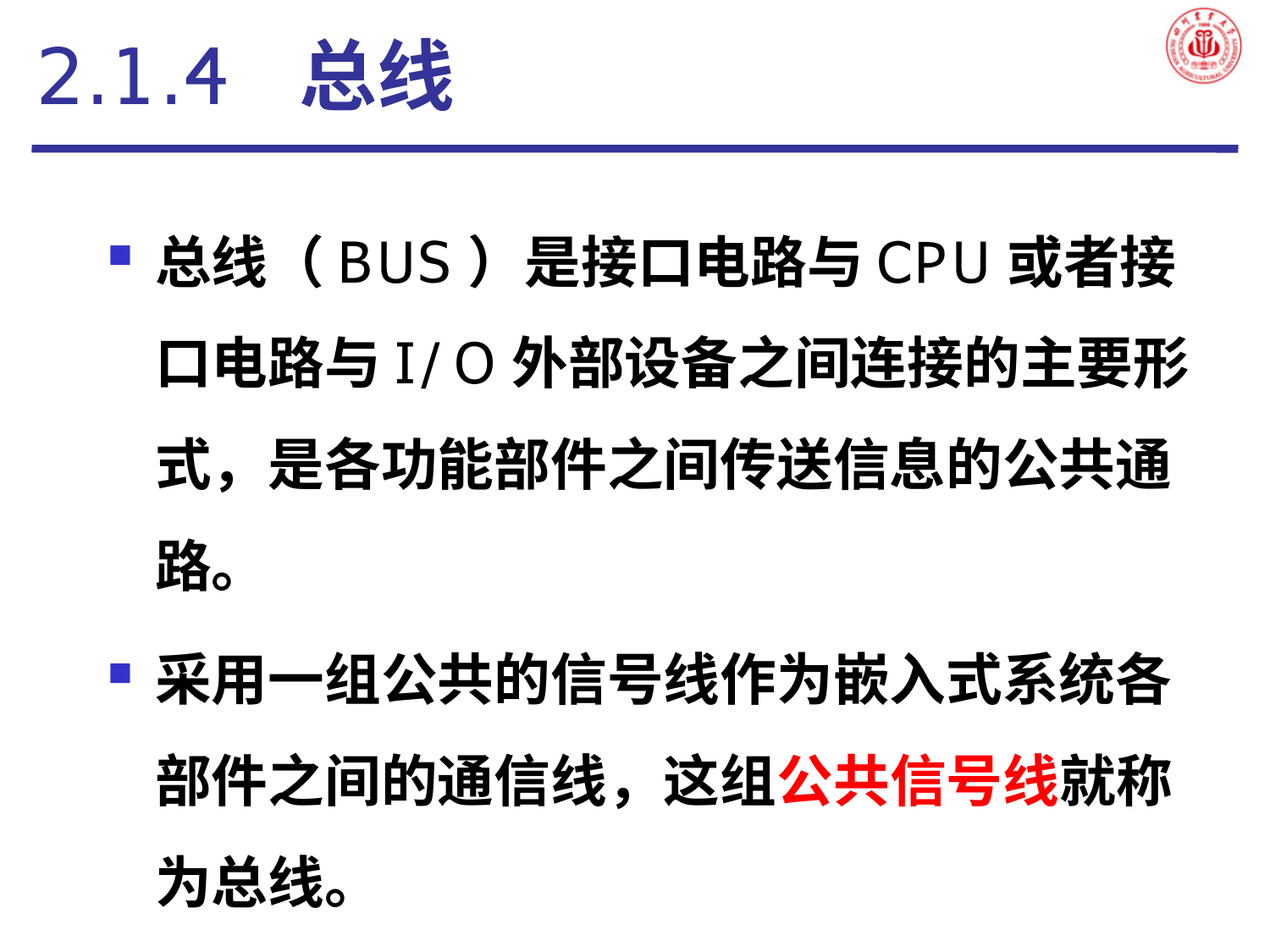

# 2.1.4  总线
总线（BUS）是接口电路与CPU或者接口电路与I/O外部设备之间连接的主要形式，是各功能部件之间传送信息的公共通路。
采用一组公共的信号线作为嵌入式系统各部件之间的通信线，这组公共信号线就称为总线。